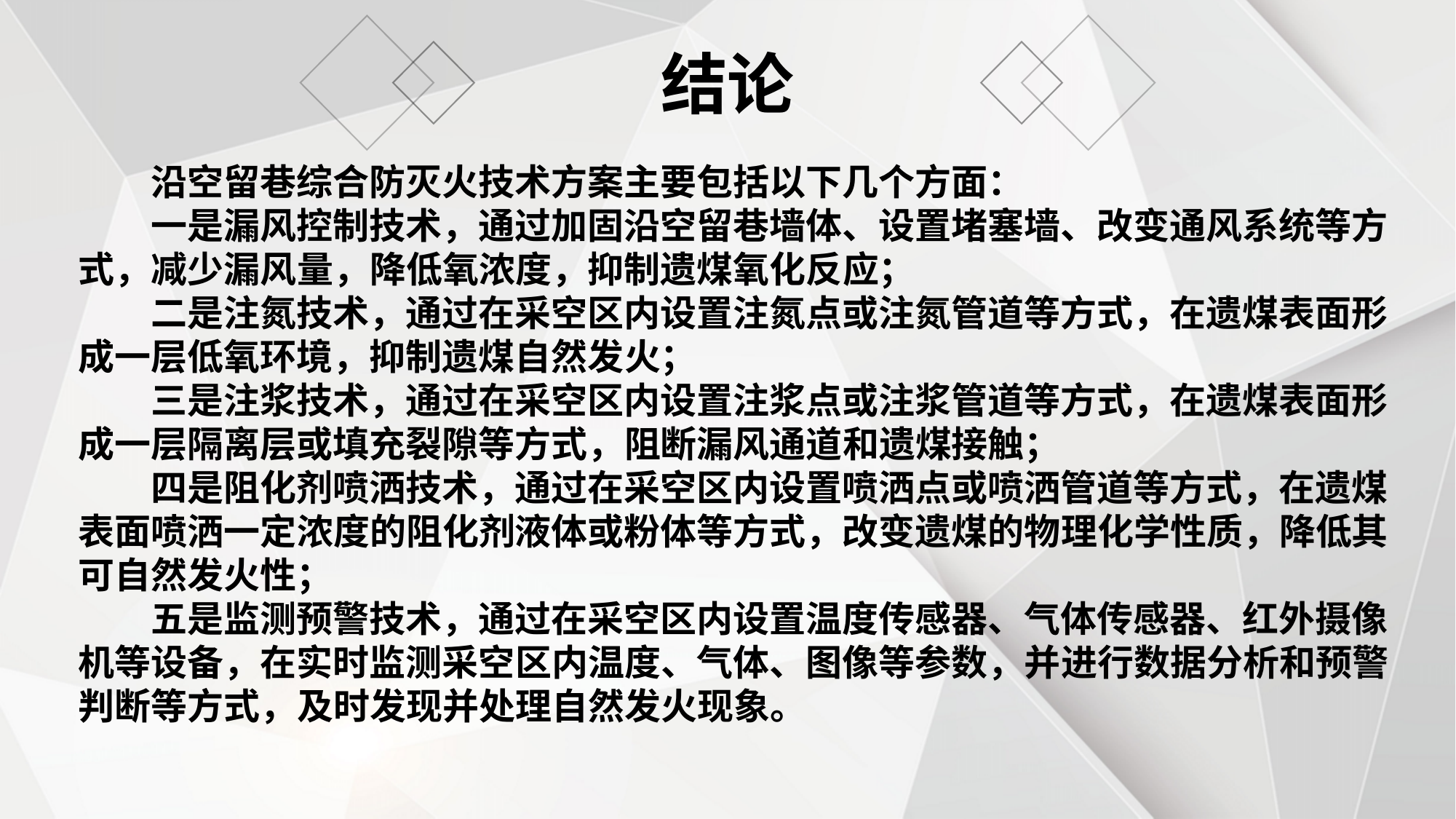

结论
沿空留巷综合防灭火技术方案主要包括以下几个方面：
一是漏风控制技术，通过加固沿空留巷墙体、设置堵塞墙、改变通风系统等方式，减少漏风量，降低氧浓度，抑制遗煤氧化反应；
二是注氮技术，通过在采空区内设置注氮点或注氮管道等方式，在遗煤表面形成一层低氧环境，抑制遗煤自然发火；
三是注浆技术，通过在采空区内设置注浆点或注浆管道等方式，在遗煤表面形成一层隔离层或填充裂隙等方式，阻断漏风通道和遗煤接触；
四是阻化剂喷洒技术，通过在采空区内设置喷洒点或喷洒管道等方式，在遗煤表面喷洒一定浓度的阻化剂液体或粉体等方式，改变遗煤的物理化学性质，降低其可自然发火性；
五是监测预警技术，通过在采空区内设置温度传感器、气体传感器、红外摄像机等设备，在实时监测采空区内温度、气体、图像等参数，并进行数据分析和预警判断等方式，及时发现并处理自然发火现象。